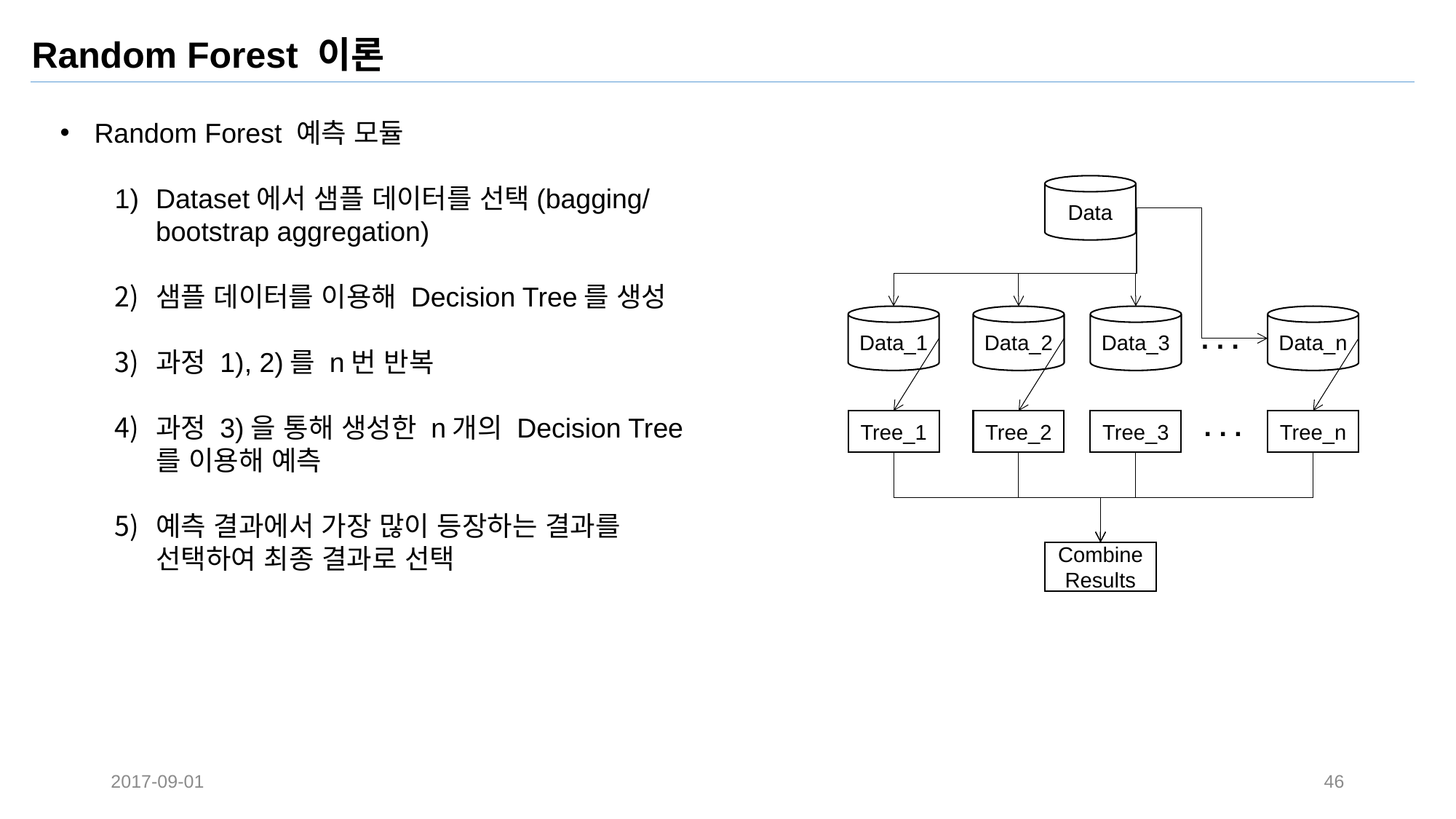

Random Forest 이론
Random Forest 예측 모듈

Dataset에서 샘플 데이터를 선택(bagging/bootstrap aggregation)

샘플 데이터를 이용해 Decision Tree를 생성

과정 1), 2)를 n번 반복

과정 3)을 통해 생성한 n개의 Decision Tree를 이용해 예측

예측 결과에서 가장 많이 등장하는 결과를 선택하여 최종 결과로 선택

Data
Data_1
Data_2
Data_3
Data_n
. . .
. . .
Tree_1
Tree_2
Tree_3
Tree_n
Combine
Results
2017-09-01
46